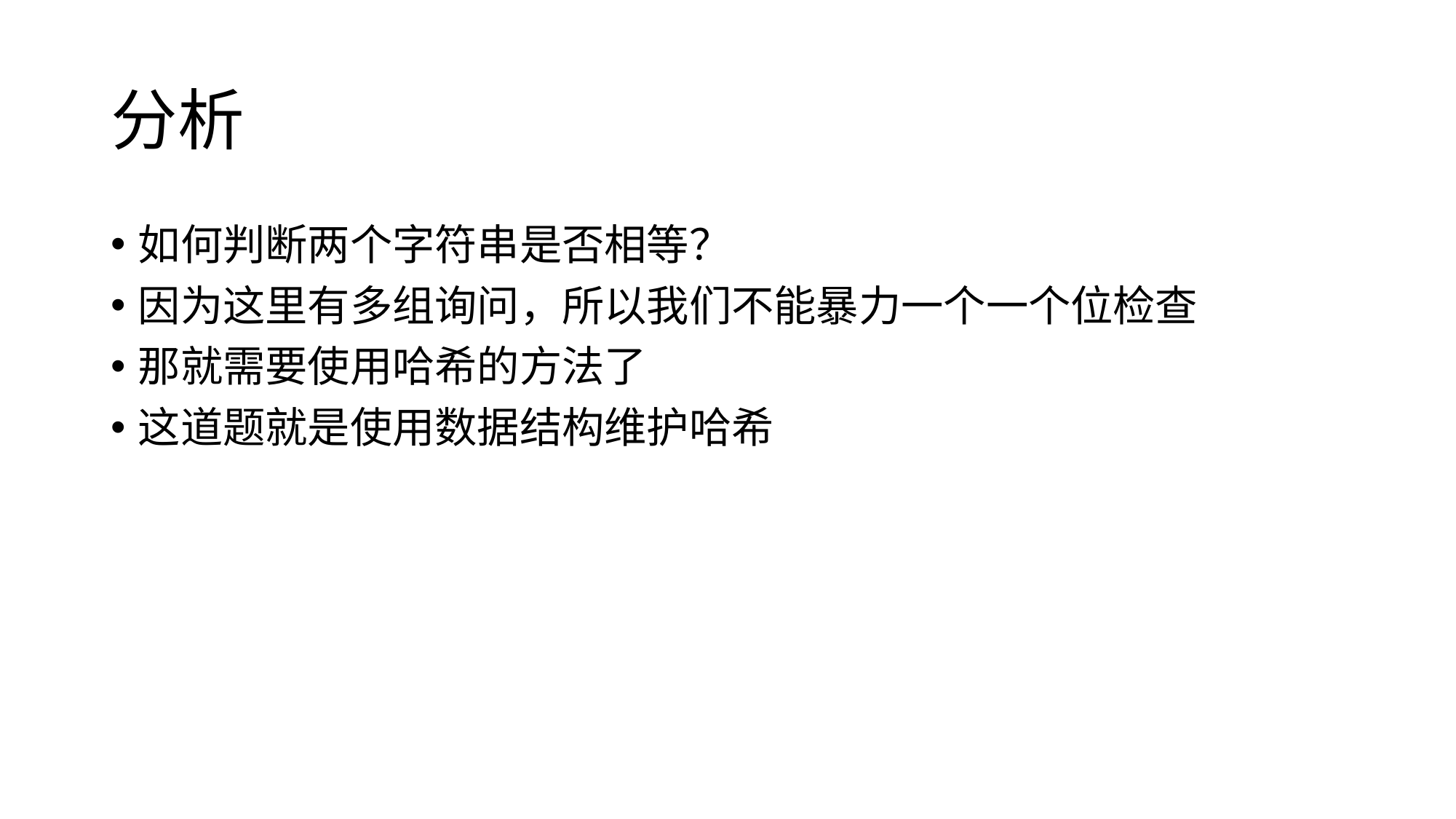

# 分析
如何判断两个字符串是否相等？
因为这里有多组询问，所以我们不能暴力一个一个位检查
那就需要使用哈希的方法了
这道题就是使用数据结构维护哈希